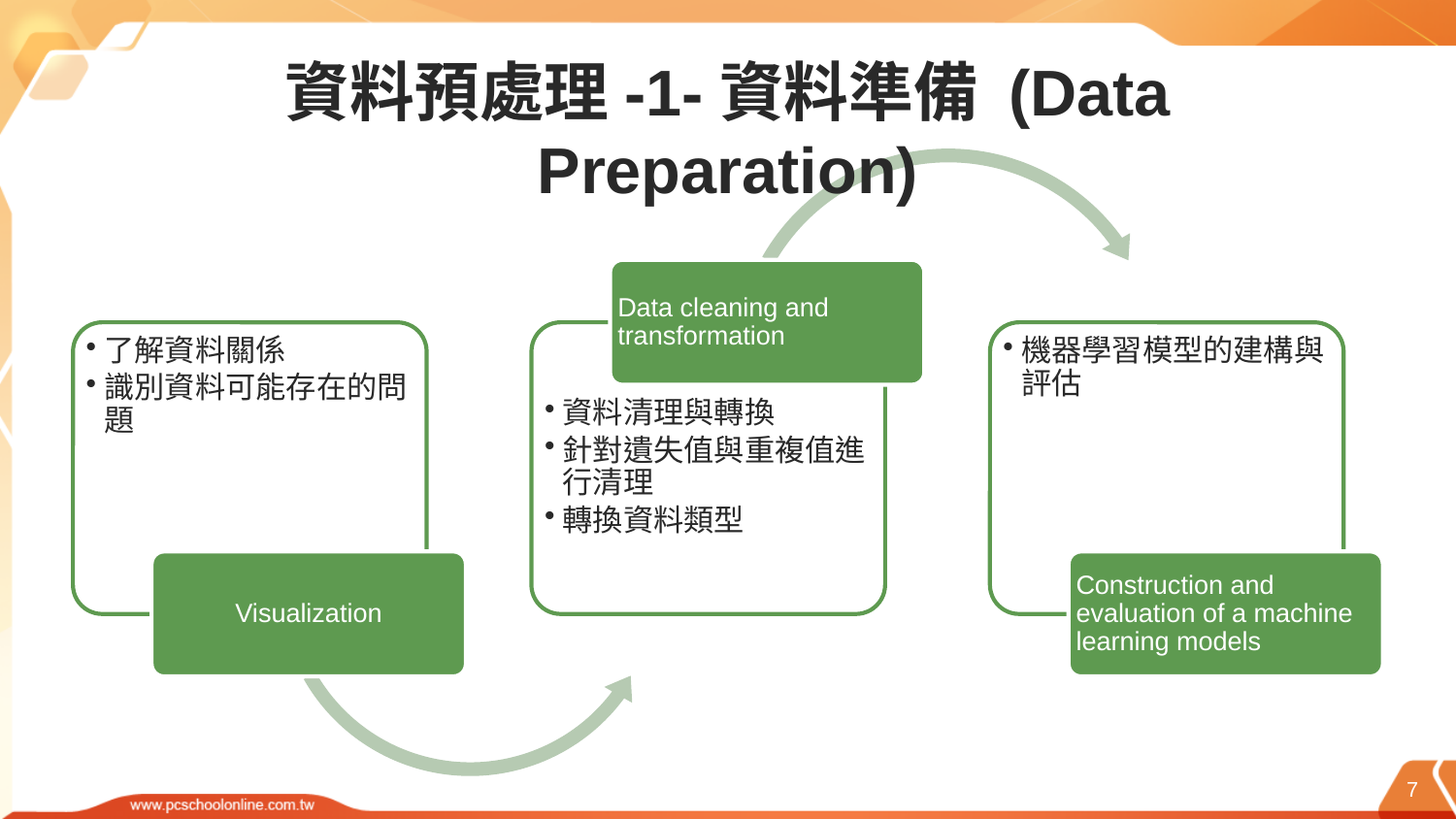

# 資料預處理-1-資料準備 (Data Preparation)
了解資料關係
識別資料可能存在的問題
Visualization
資料清理與轉換
針對遺失值與重複值進行清理
轉換資料類型
Data cleaning and transformation
機器學習模型的建構與評估
Construction and evaluation of a machine learning models
7